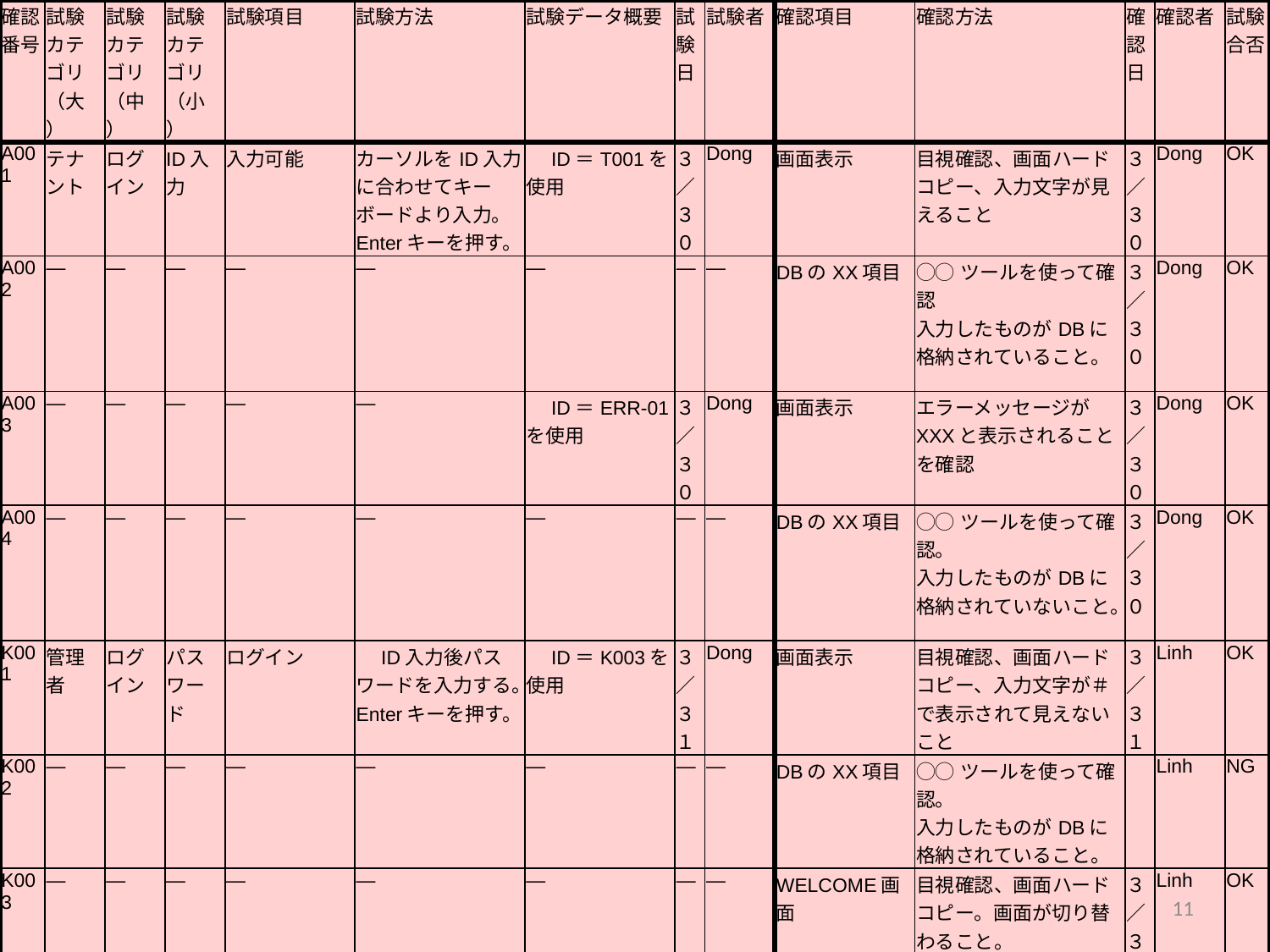

| 確認番号 | 試験カテゴリ（大） | 試験カテゴリ（中） | 試験カテゴリ（小） | 試験項目 | 試験方法 | 試験データ概要 | 試験日 | 試験者 | 確認項目 | 確認方法 | 確認日 | 確認者 | 試験合否 |
| --- | --- | --- | --- | --- | --- | --- | --- | --- | --- | --- | --- | --- | --- |
| A001 | テナント | ログイン | ID入力 | 入力可能 | カーソルをID入力に合わせてキーボードより入力。Enterキーを押す。 | ID＝T001を使用 | ３／３０ | Dong | 画面表示 | 目視確認、画面ハードコピー、入力文字が見えること | ３／３０ | Dong | OK |
| A002 | ― | ― | ― | ― | ― | ― | ― | ― | DBのXX項目 | ◯◯ツールを使って確認 入力したものがDBに格納されていること。 | ３／３０ | Dong | OK |
| A003 | ― | ― | ― | ― | ― | ID＝ERR-01を使用 | ３／３０ | Dong | 画面表示 | エラーメッセージがXXXと表示されることを確認 | ３／３０ | Dong | OK |
| A004 | ― | ― | ― | ― | ― | ― | ― | ― | DBのXX項目 | ◯◯ツールを使って確認。 入力したものがDBに格納されていないこと。 | ３／３０ | Dong | OK |
| K001 | 管理者 | ログイン | パスワード | ログイン | ID入力後パスワードを入力する。Enterキーを押す。 | ID＝K003を使用 | ３／３１ | Dong | 画面表示 | 目視確認、画面ハードコピー、入力文字が＃で表示されて見えないこと | ３／３１ | Linh | OK |
| K002 | ― | ― | ― | ― | ― | ― | ― | ― | DBのXX項目 | ◯◯ツールを使って確認。 入力したものがDBに格納されていること。 |  | Linh | NG |
| K003 | ― | ― | ― | ― | ― | ― | ― | ― | WELCOME画面 | 目視確認、画面ハードコピー。画面が切り替わること。 | ３／３１ | Linh | OK |
| K004 | ― | ― | ― | ― | ― | ― | ― | ― | ログ | 操作ログ上にXXXXと表示されていること。 |  |  |  |
11